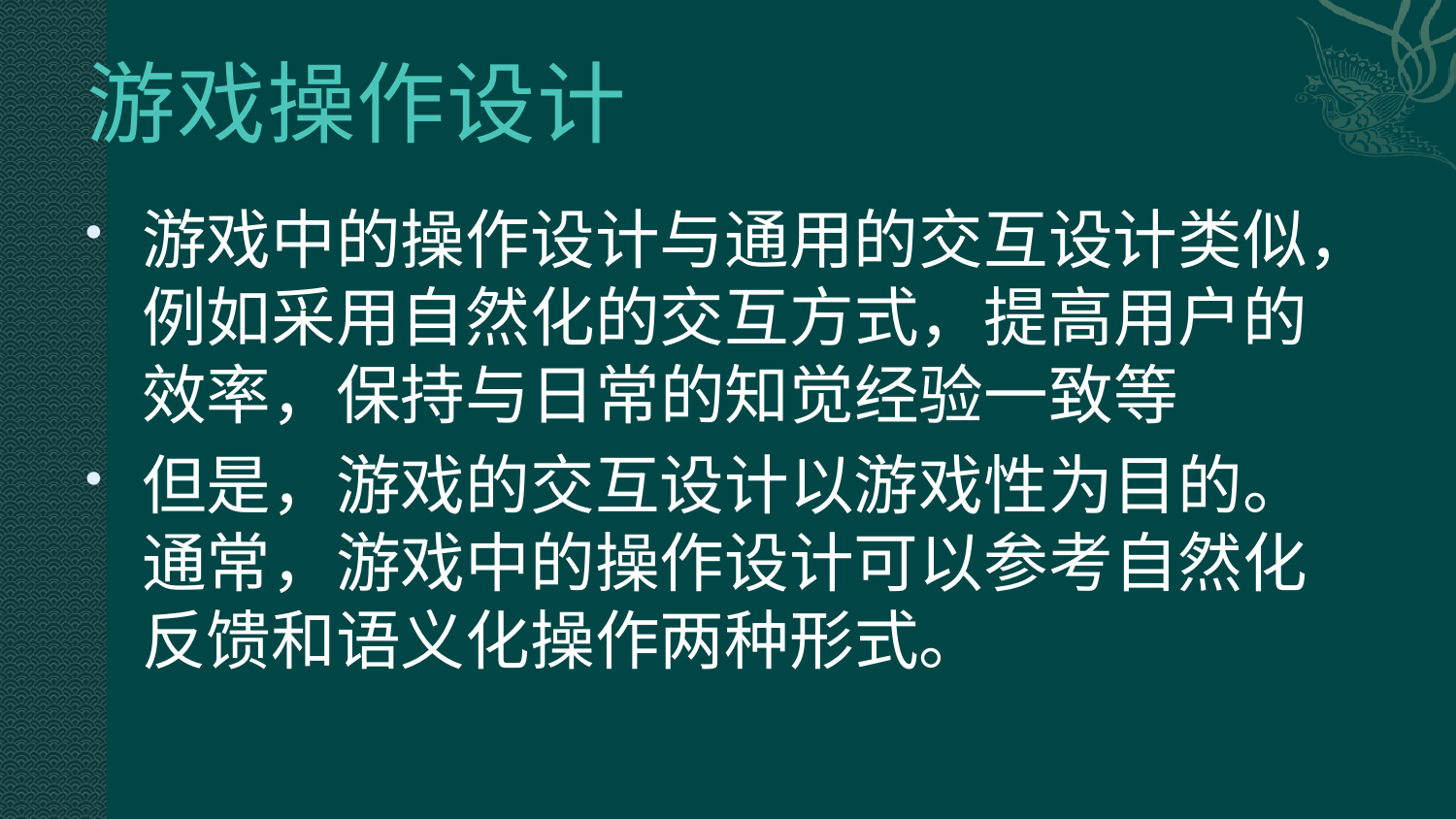

# 游戏操作设计
游戏中的操作设计与通用的交互设计类似，例如采用自然化的交互方式，提高用户的效率，保持与日常的知觉经验一致等
但是，游戏的交互设计以游戏性为目的。通常，游戏中的操作设计可以参考自然化反馈和语义化操作两种形式。